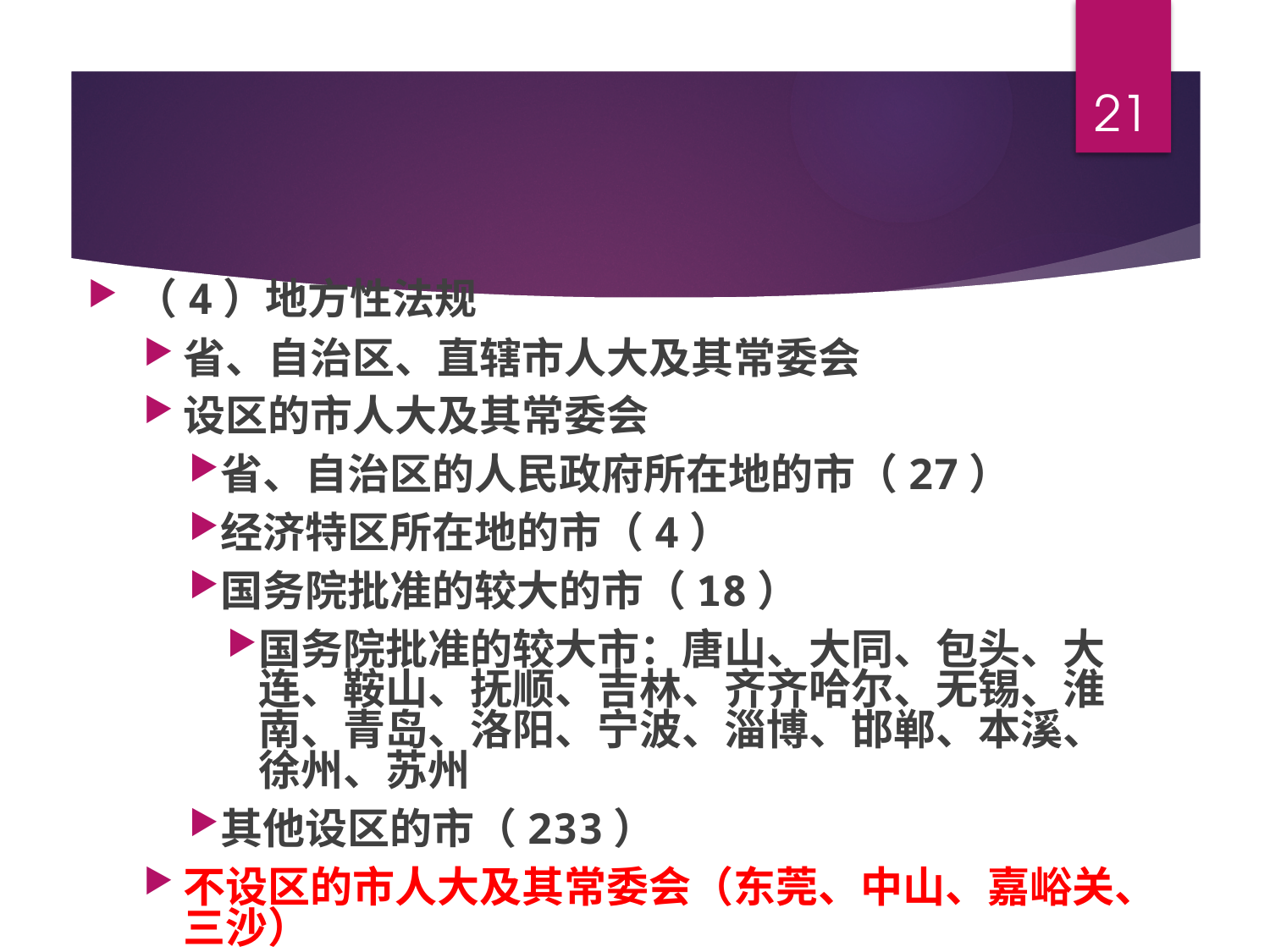

21
#
（4）地方性法规
省、自治区、直辖市人大及其常委会
设区的市人大及其常委会
省、自治区的人民政府所在地的市（27）
经济特区所在地的市（4）
国务院批准的较大的市（18）
国务院批准的较大市：唐山、大同、包头、大连、鞍山、抚顺、吉林、齐齐哈尔、无锡、淮南、青岛、洛阳、宁波、淄博、邯郸、本溪、徐州、苏州
其他设区的市（233）
不设区的市人大及其常委会（东莞、中山、嘉峪关、三沙）